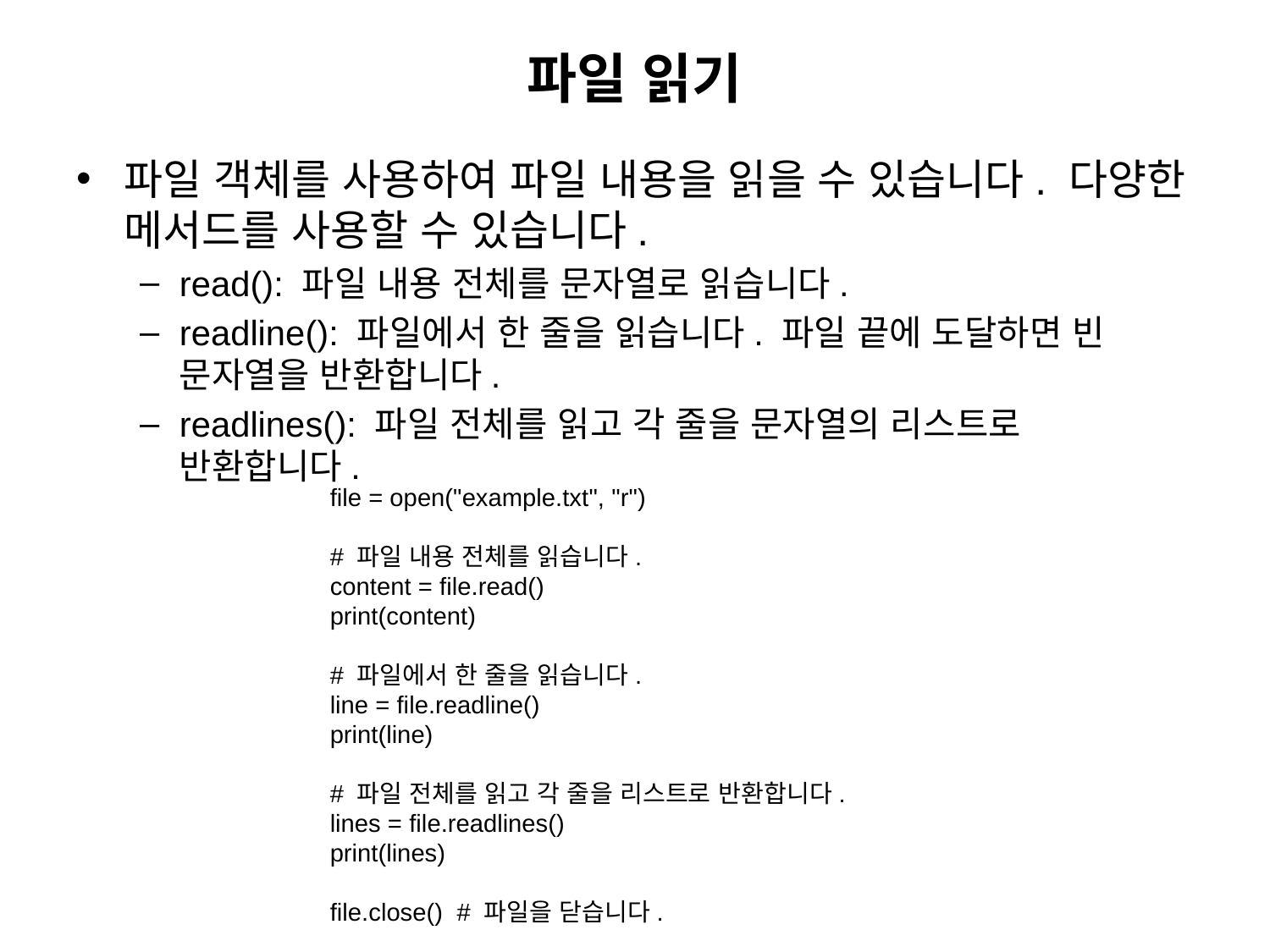

# 파일 읽기
파일 객체를 사용하여 파일 내용을 읽을 수 있습니다. 다양한 메서드를 사용할 수 있습니다.
read(): 파일 내용 전체를 문자열로 읽습니다.
readline(): 파일에서 한 줄을 읽습니다. 파일 끝에 도달하면 빈 문자열을 반환합니다.
readlines(): 파일 전체를 읽고 각 줄을 문자열의 리스트로 반환합니다.

file = open("example.txt", "r")

# 파일 내용 전체를 읽습니다.
content = file.read()
print(content)

# 파일에서 한 줄을 읽습니다.
line = file.readline()
print(line)

# 파일 전체를 읽고 각 줄을 리스트로 반환합니다.
lines = file.readlines()
print(lines)

file.close()  # 파일을 닫습니다.